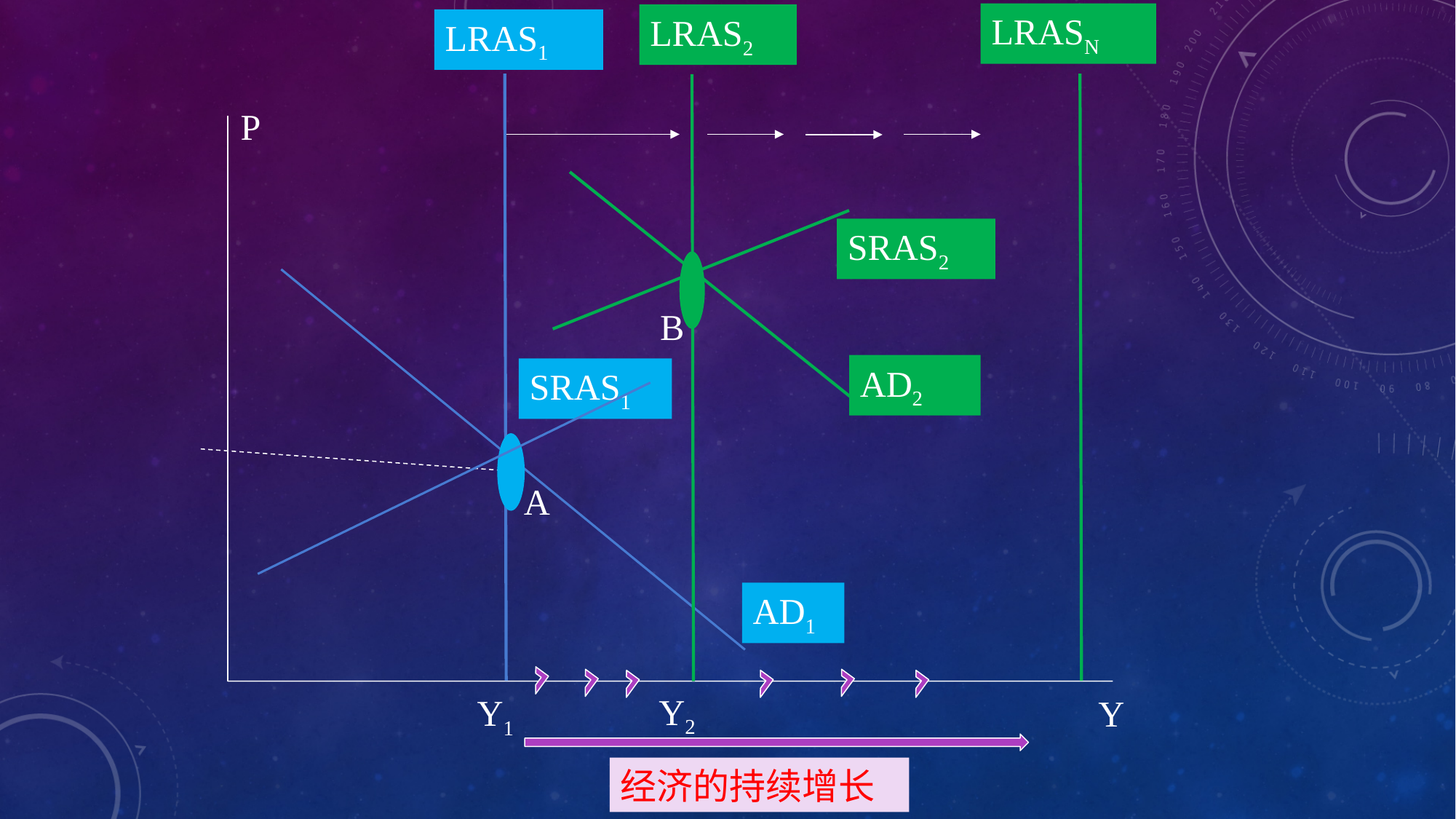

LRASN
LRAS2
LRAS1
P
SRAS2

B
AD2
SRAS1

A
AD1

Y2
Y1
Y

经济的持续增长